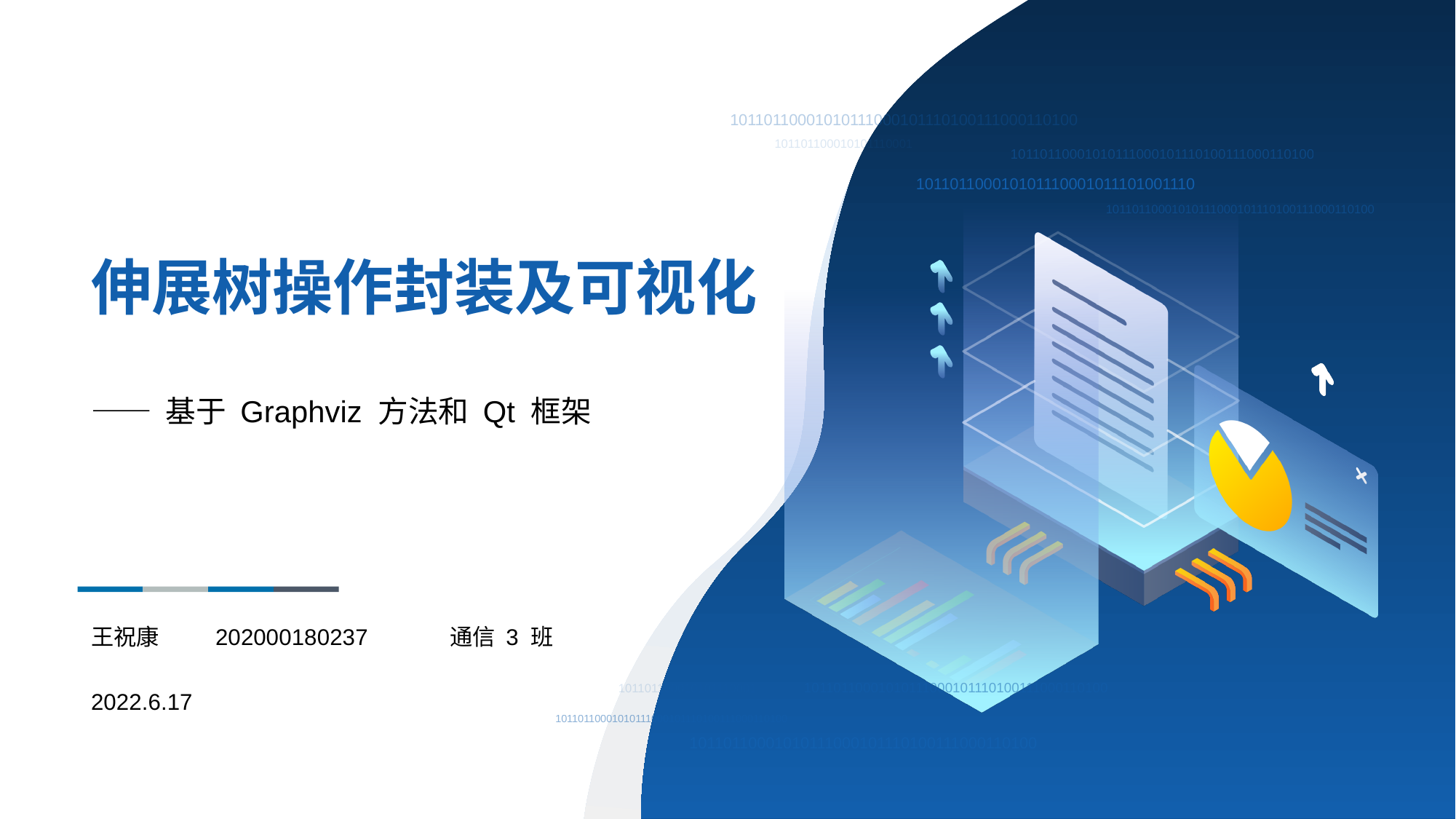

# 伸展树操作封装及可视化
—— 基于 Graphviz 方法和 Qt 框架
王祝康          202000180237            通信 3 班
2022.6.17